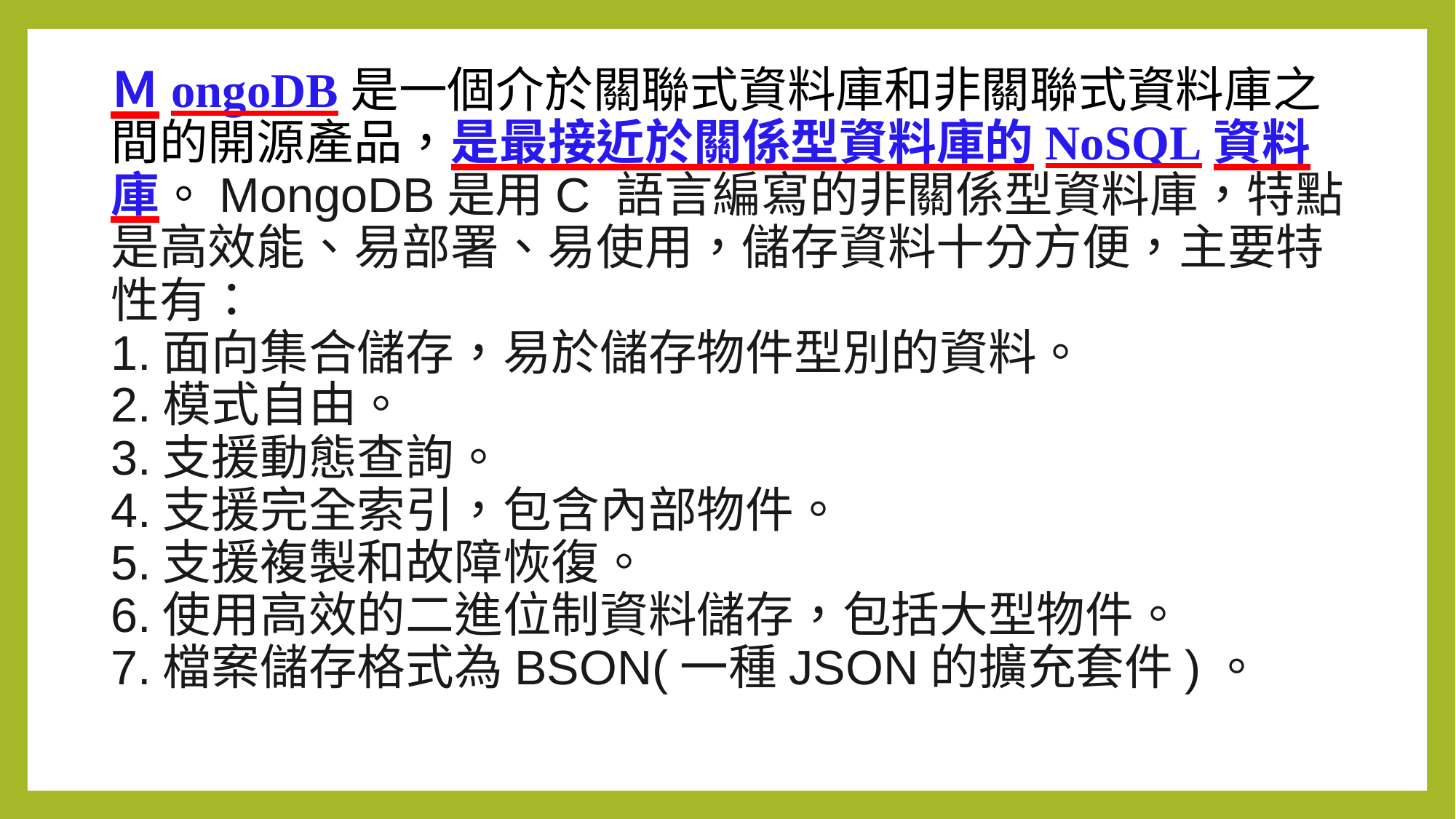

# ＭongoDB是一個介於關聯式資料庫和非關聯式資料庫之間的開源產品，是最接近於關係型資料庫的NoSQL資料庫。MongoDB是用C 語言編寫的非關係型資料庫，特點是高效能、易部署、易使用，儲存資料十分方便，主要特性有： 1.面向集合儲存，易於儲存物件型別的資料。 2.模式自由。 3.支援動態查詢。 4.支援完全索引，包含內部物件。 5.支援複製和故障恢復。 6.使用高效的二進位制資料儲存，包括大型物件。 7.檔案儲存格式為BSON(一種JSON的擴充套件)。